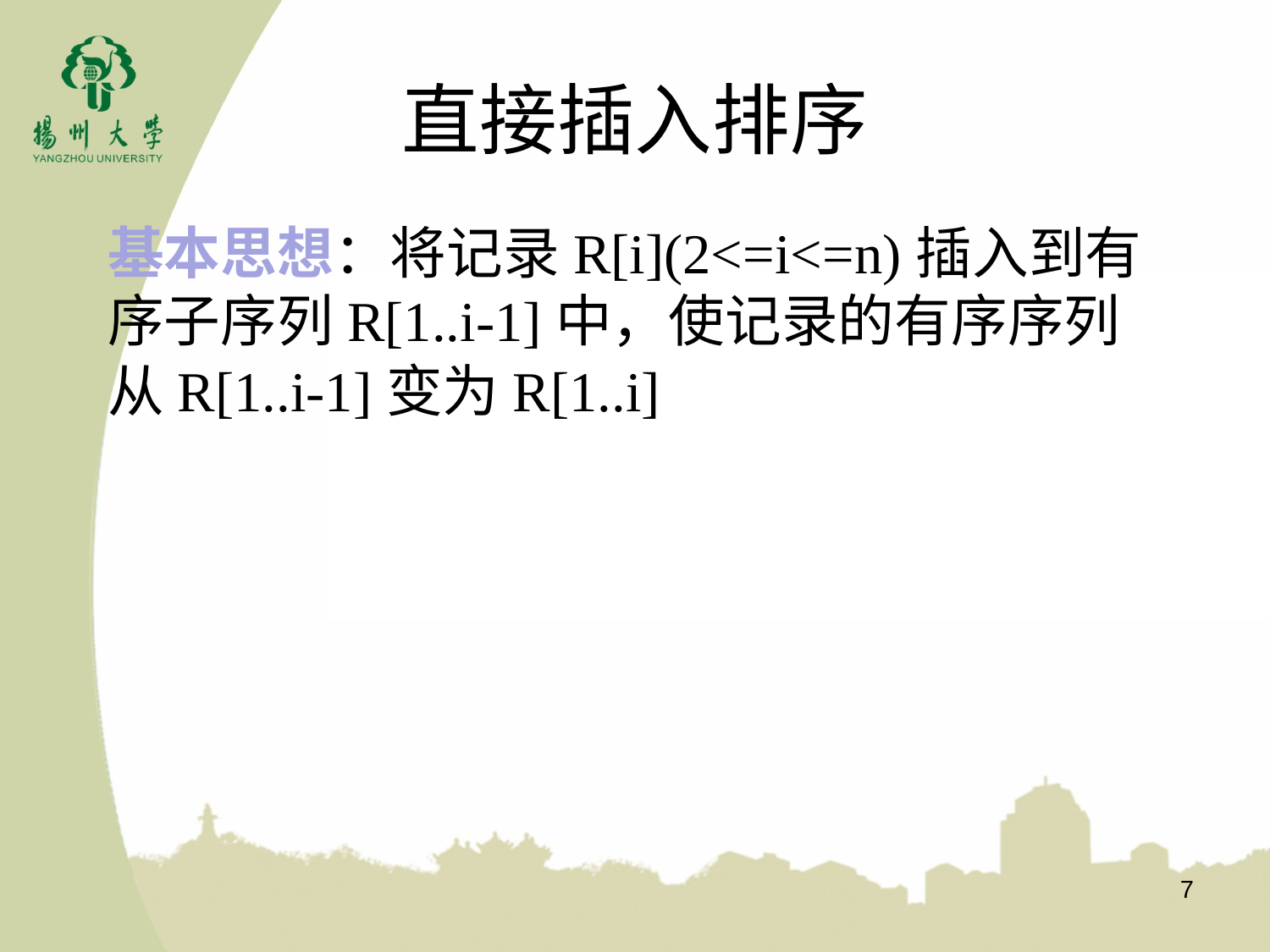

# 直接插入排序
基本思想：将记录R[i](2<=i<=n)插入到有序子序列R[1..i-1]中，使记录的有序序列从R[1..i-1]变为R[1..i]
7